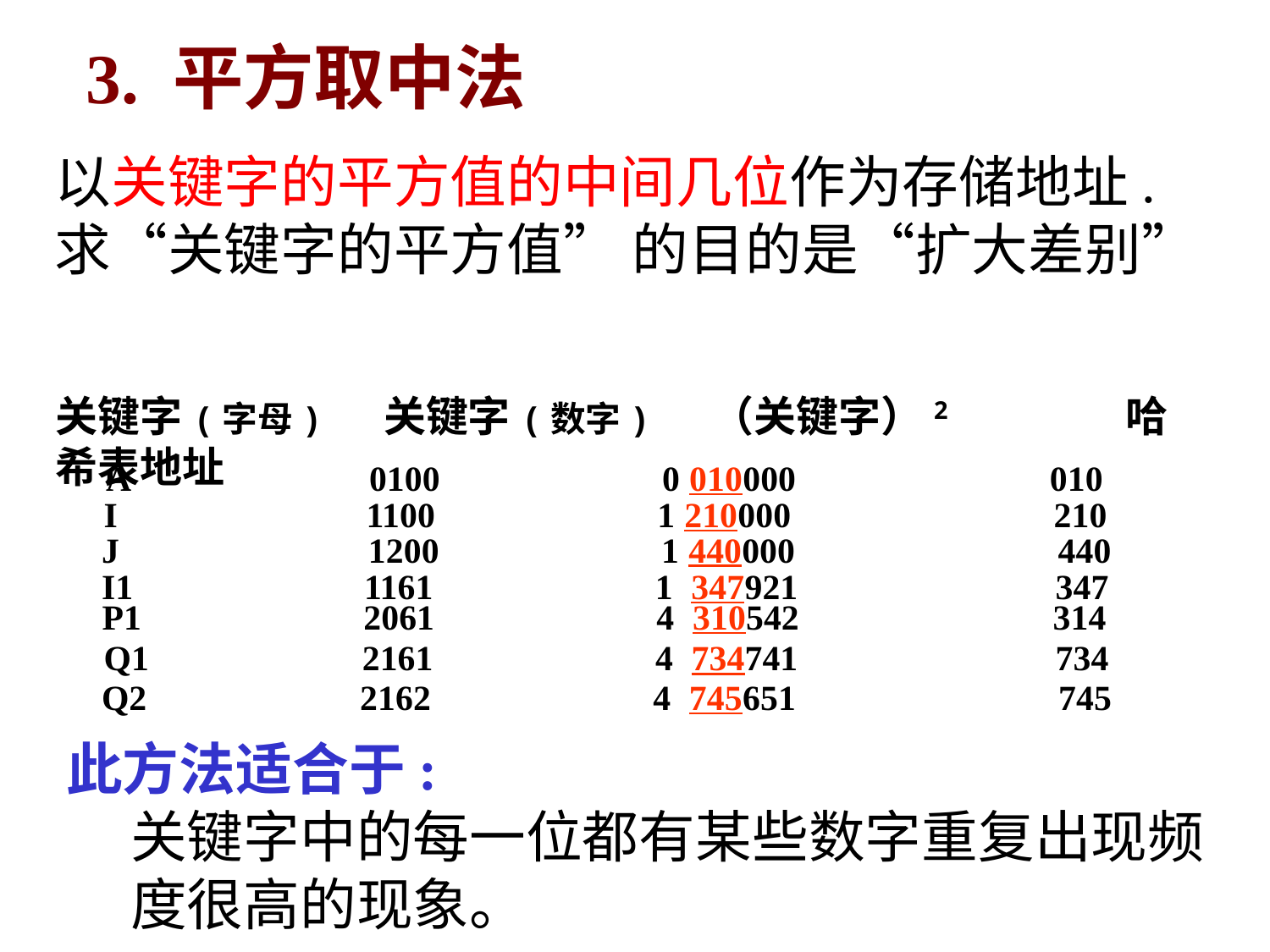

3. 平方取中法
以关键字的平方值的中间几位作为存储地址.
求“关键字的平方值” 的目的是“扩大差别”
关键字(字母)  关键字(数字)  （关键字）2       哈希表地址
 A                           0100                         0 010000                             010
 I                            1100                         1 210000                              210
 J                            1200                         1 440000                              440
 I1                          1161                         1  347921                             347
 P1                         2061                         4  310542                             314
 Q1                        2161                         4  734741                             734
 Q2                        2162                         4  745651                              745
此方法适合于:
    关键字中的每一位都有某些数字重复出现频
    度很高的现象。